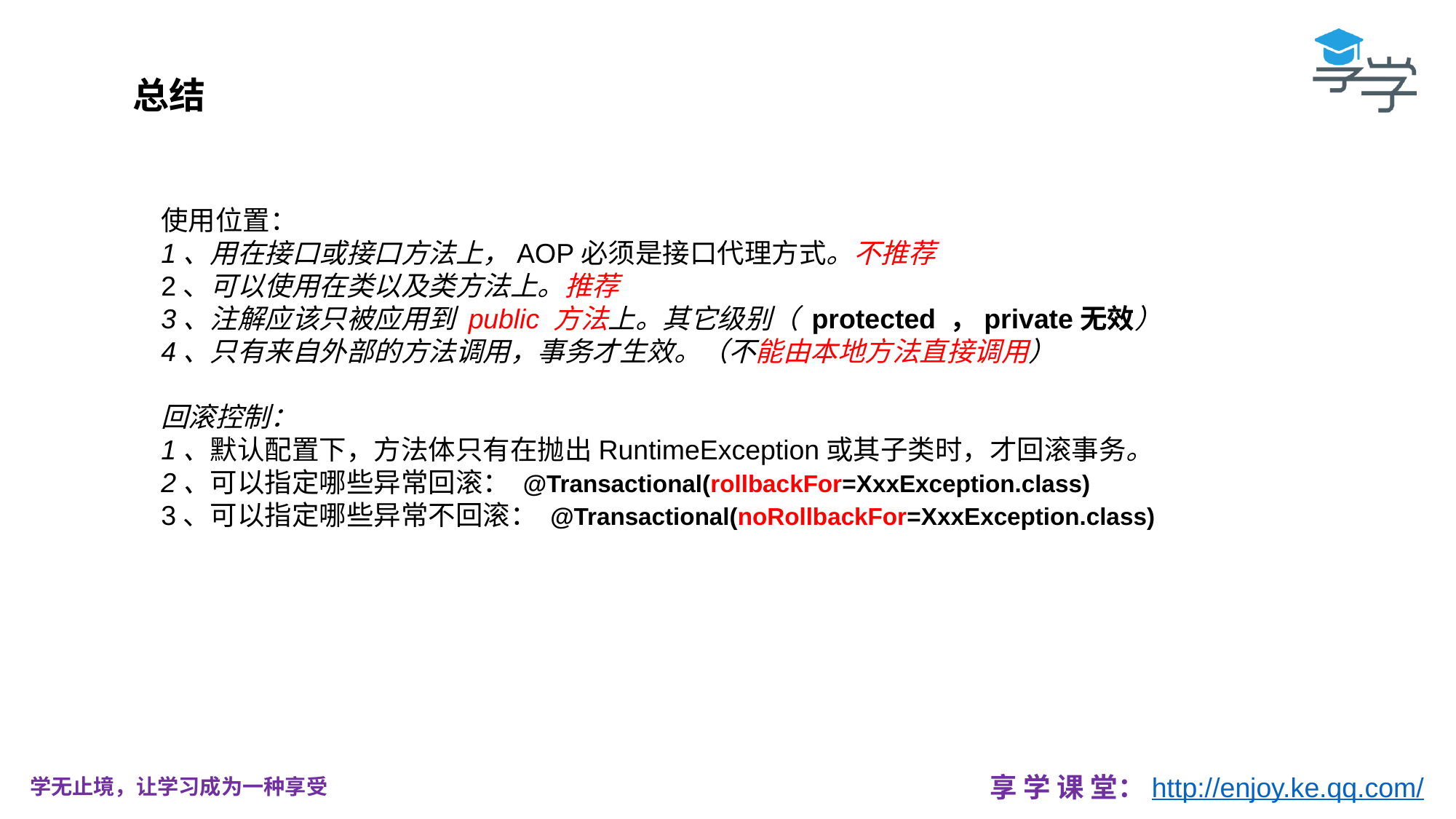

总结
使用位置：
1、用在接口或接口方法上，AOP必须是接口代理方式。不推荐
2、可以使用在类以及类方法上。推荐
3、注解应该只被应用到 public 方法上。其它级别（ protected ，private无效）
4、只有来自外部的方法调用，事务才生效。（不能由本地方法直接调用）

回滚控制：
1、默认配置下，方法体只有在抛出RuntimeException或其子类时，才回滚事务。
2、可以指定哪些异常回滚： @Transactional(rollbackFor=XxxException.class)
3、可以指定哪些异常不回滚： @Transactional(noRollbackFor=XxxException.class)